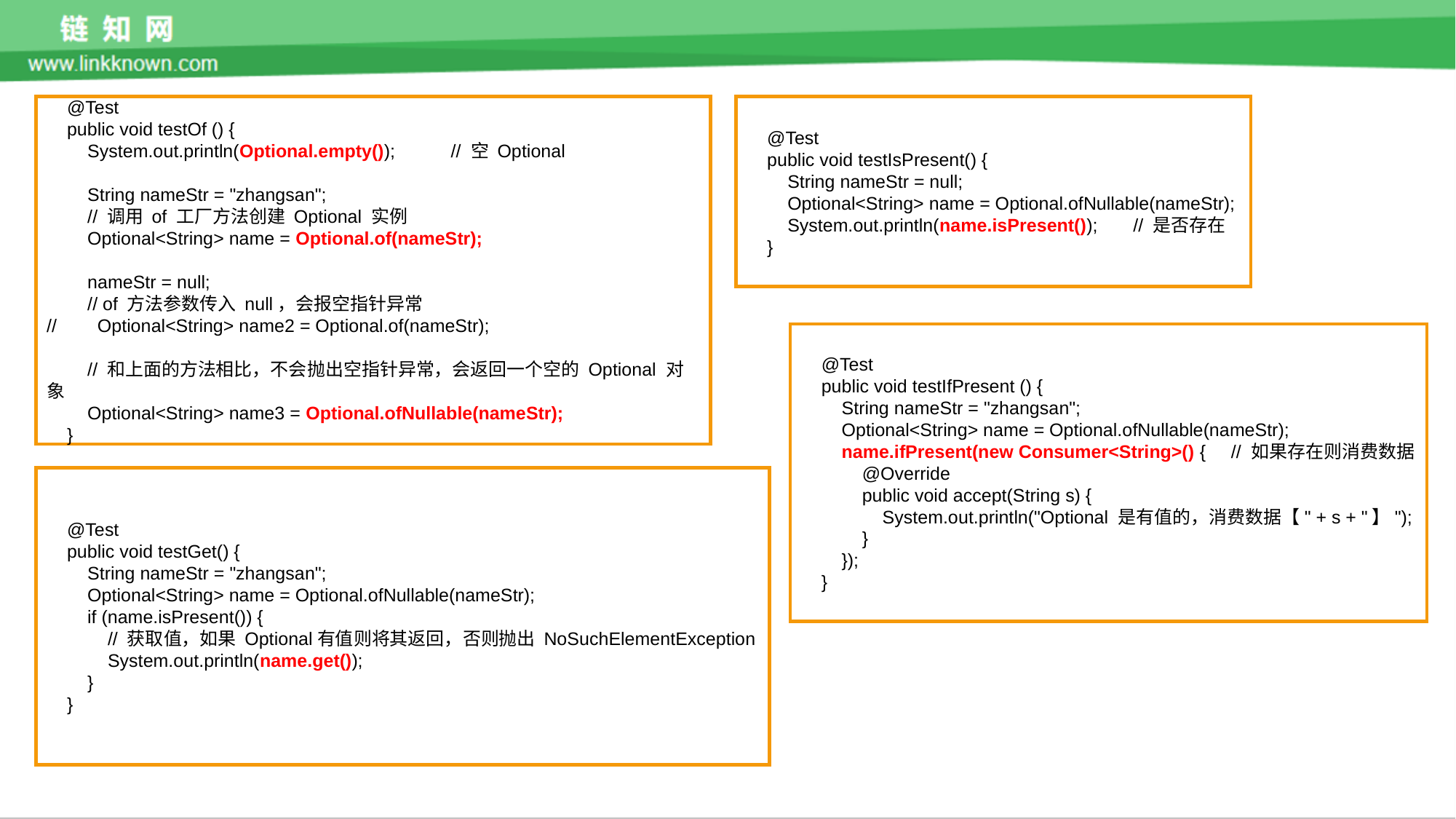

@Test
    public void testOf () {
        System.out.println(Optional.empty());           // 空 Optional

        String nameStr = "zhangsan";
        // 调用 of 工厂方法创建 Optional 实例
        Optional<String> name = Optional.of(nameStr);

        nameStr = null;
        // of 方法参数传入 null，会报空指针异常
//        Optional<String> name2 = Optional.of(nameStr);

        // 和上面的方法相比，不会抛出空指针异常，会返回一个空的 Optional 对象
        Optional<String> name3 = Optional.ofNullable(nameStr);
    }
    @Test
    public void testIsPresent() {
        String nameStr = null;
        Optional<String> name = Optional.ofNullable(nameStr);
        System.out.println(name.isPresent());       // 是否存在
    }
    @Test
    public void testIfPresent () {
        String nameStr = "zhangsan";
        Optional<String> name = Optional.ofNullable(nameStr);
        name.ifPresent(new Consumer<String>() {     // 如果存在则消费数据
            @Override
            public void accept(String s) {
                System.out.println("Optional 是有值的，消费数据【" + s + "】");
            }
        });
    }
    @Test
    public void testGet() {
        String nameStr = "zhangsan";
        Optional<String> name = Optional.ofNullable(nameStr);
        if (name.isPresent()) {
            // 获取值，如果 Optional有值则将其返回，否则抛出 NoSuchElementException
            System.out.println(name.get());
        }
    }